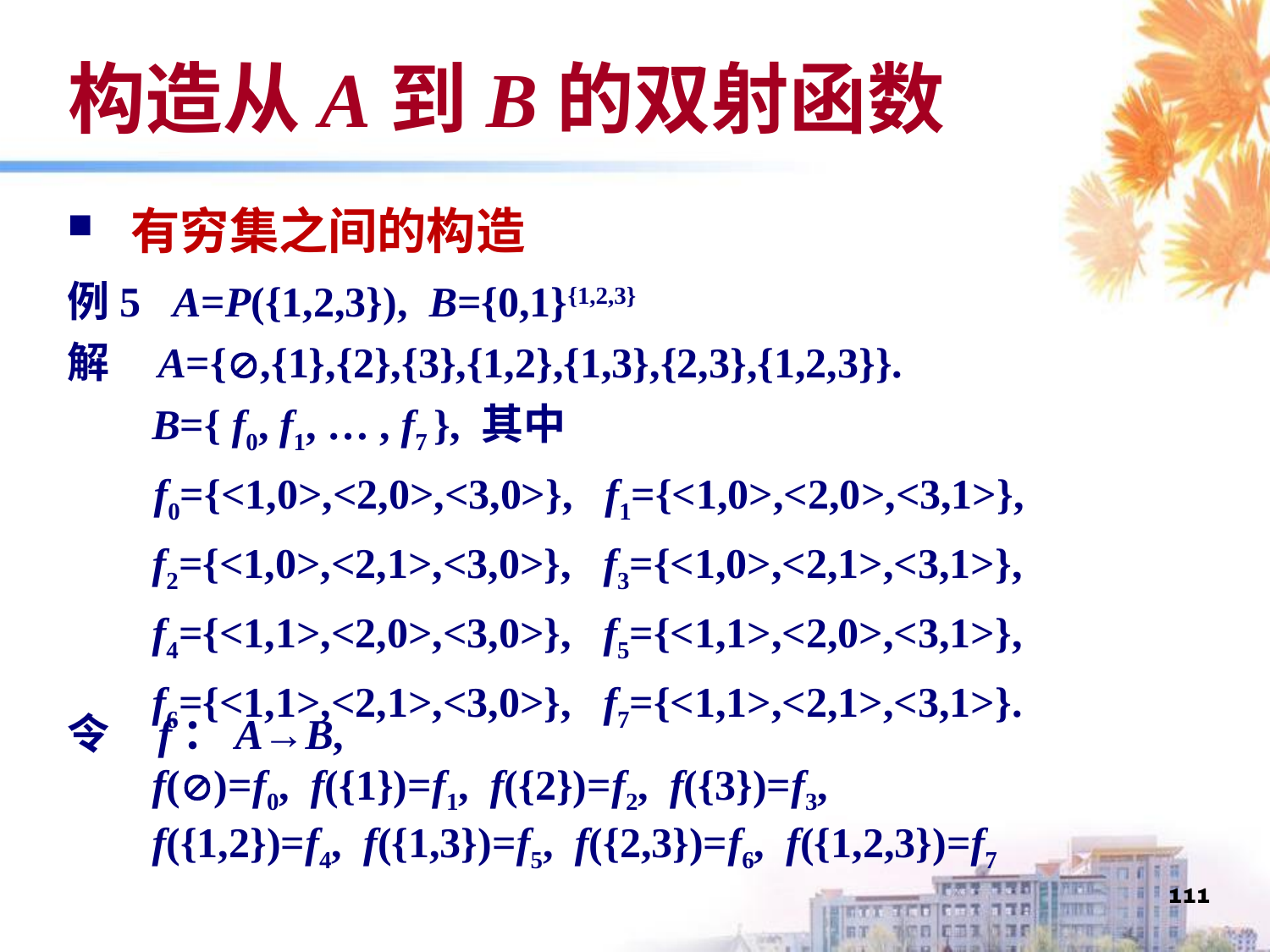

# 构造从A到B的双射函数
有穷集之间的构造
例5   A=P({1,2,3}),  B={0,1}{1,2,3}
解    A={∅,{1},{2},{3},{1,2},{1,3},{2,3},{1,2,3}}.
        B={ f0, f1, … , f7 }, 其中
        f0={<1,0>,<2,0>,<3,0>},   f1={<1,0>,<2,0>,<3,1>},
        f2={<1,0>,<2,1>,<3,0>},   f3={<1,0>,<2,1>,<3,1>},
        f4={<1,1>,<2,0>,<3,0>},   f5={<1,1>,<2,0>,<3,1>},
        f6={<1,1>,<2,1>,<3,0>},   f7={<1,1>,<2,1>,<3,1>}.
令    f：A→B,
        f(∅)=f0,  f({1})=f1,  f({2})=f2,  f({3})=f3,
        f({1,2})=f4,  f({1,3})=f5,  f({2,3})=f6,  f({1,2,3})=f7
111